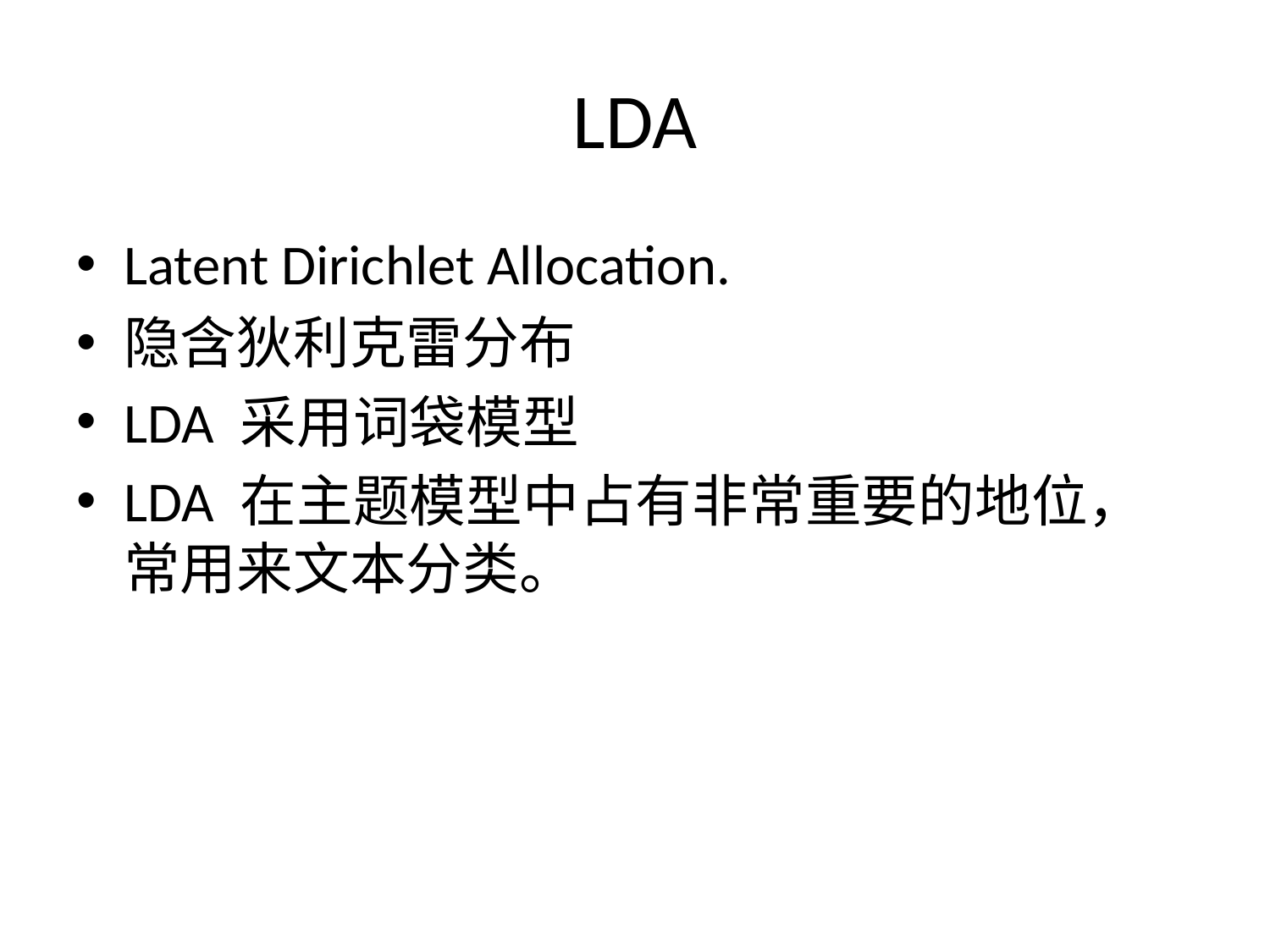

# LDA
Latent Dirichlet Allocation.
隐含狄利克雷分布
LDA 采用词袋模型
LDA 在主题模型中占有非常重要的地位，常用来文本分类。